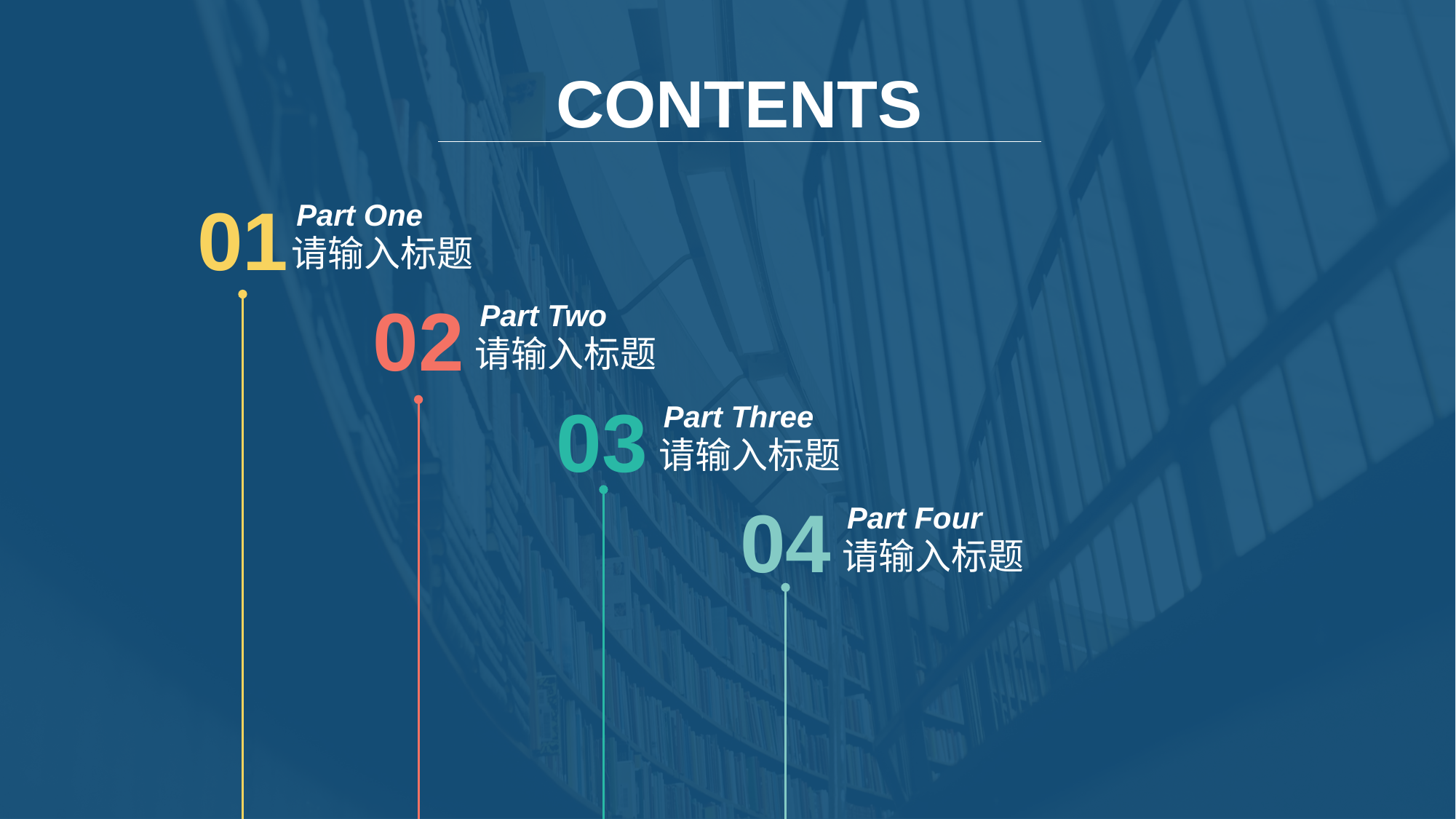

CONTENTS
01
Part One
请输入标题
02
Part Two
请输入标题
03
Part Three
请输入标题
04
Part Four
请输入标题